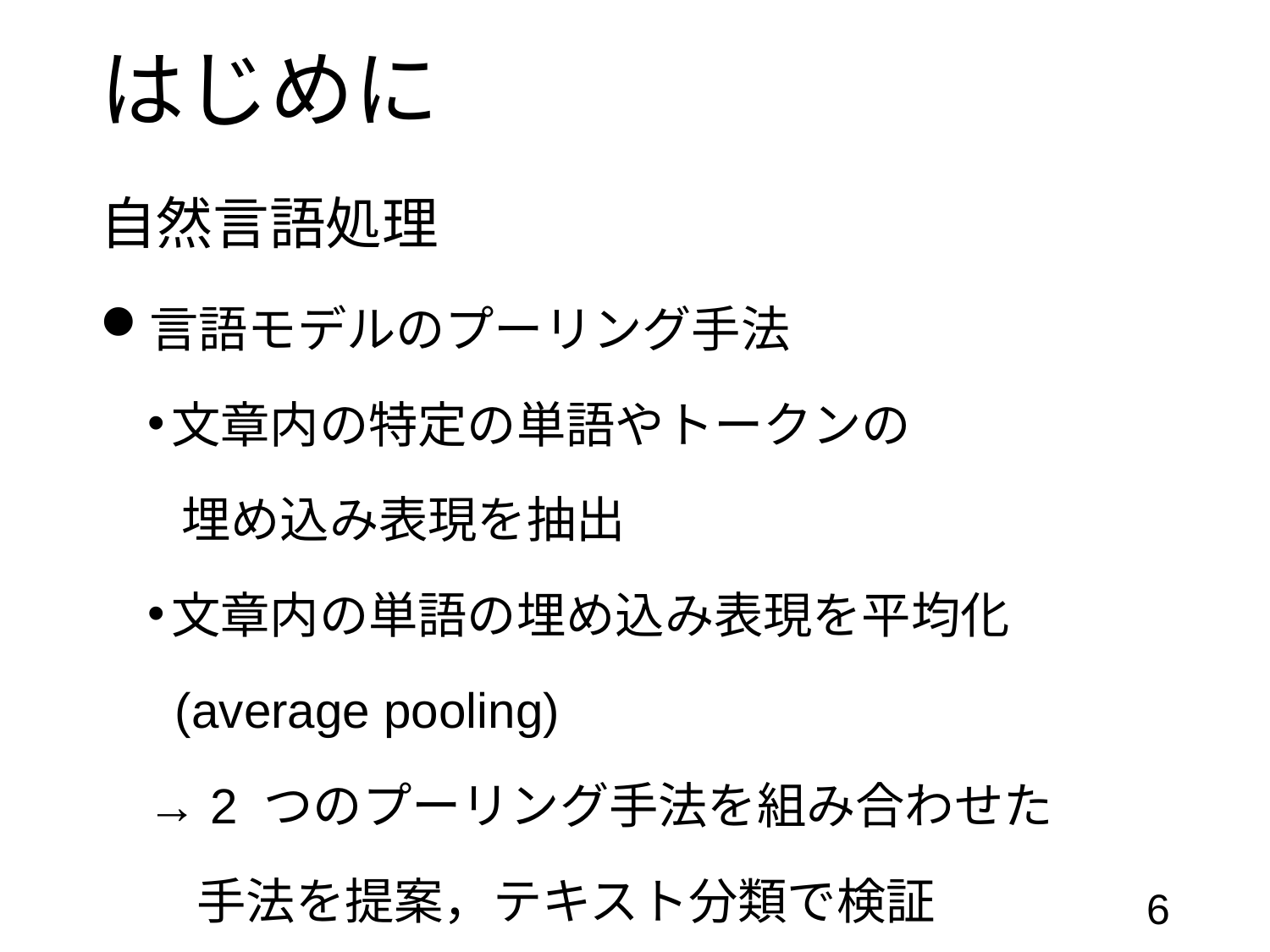

# はじめに
自然言語処理
言語モデルのプーリング手法
文章内の特定の単語やトークンの
  埋め込み表現を抽出
文章内の単語の埋め込み表現を平均化
  (average pooling)
→ 2 つのプーリング手法を組み合わせた
　手法を提案，テキスト分類で検証

6